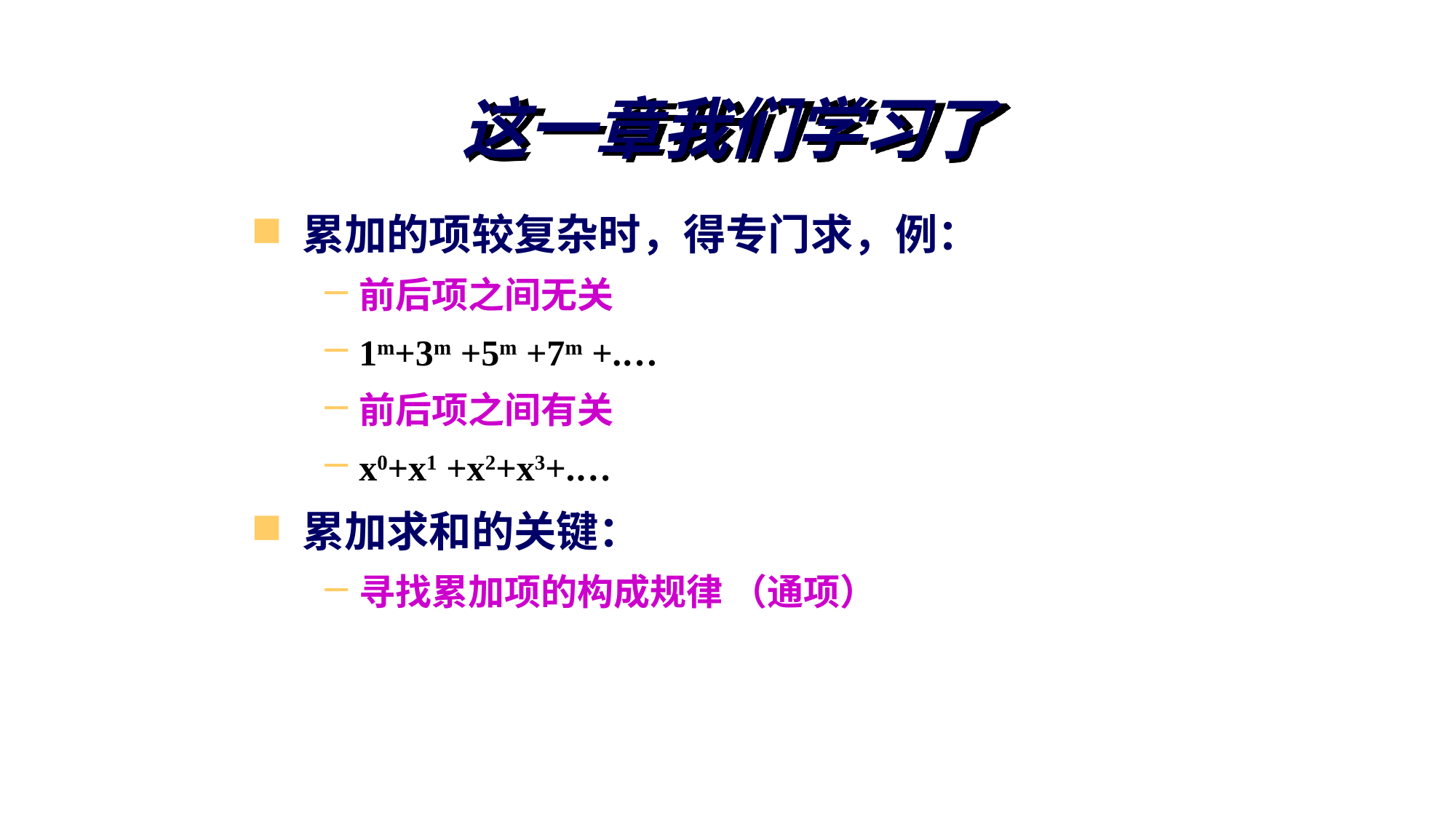

# 这一章我们学习了
累加的项较复杂时，得专门求，例：
前后项之间无关
1m+3m +5m +7m +.…
前后项之间有关
x0+x1 +x2+x3+.…
累加求和的关键：
寻找累加项的构成规律 （通项）